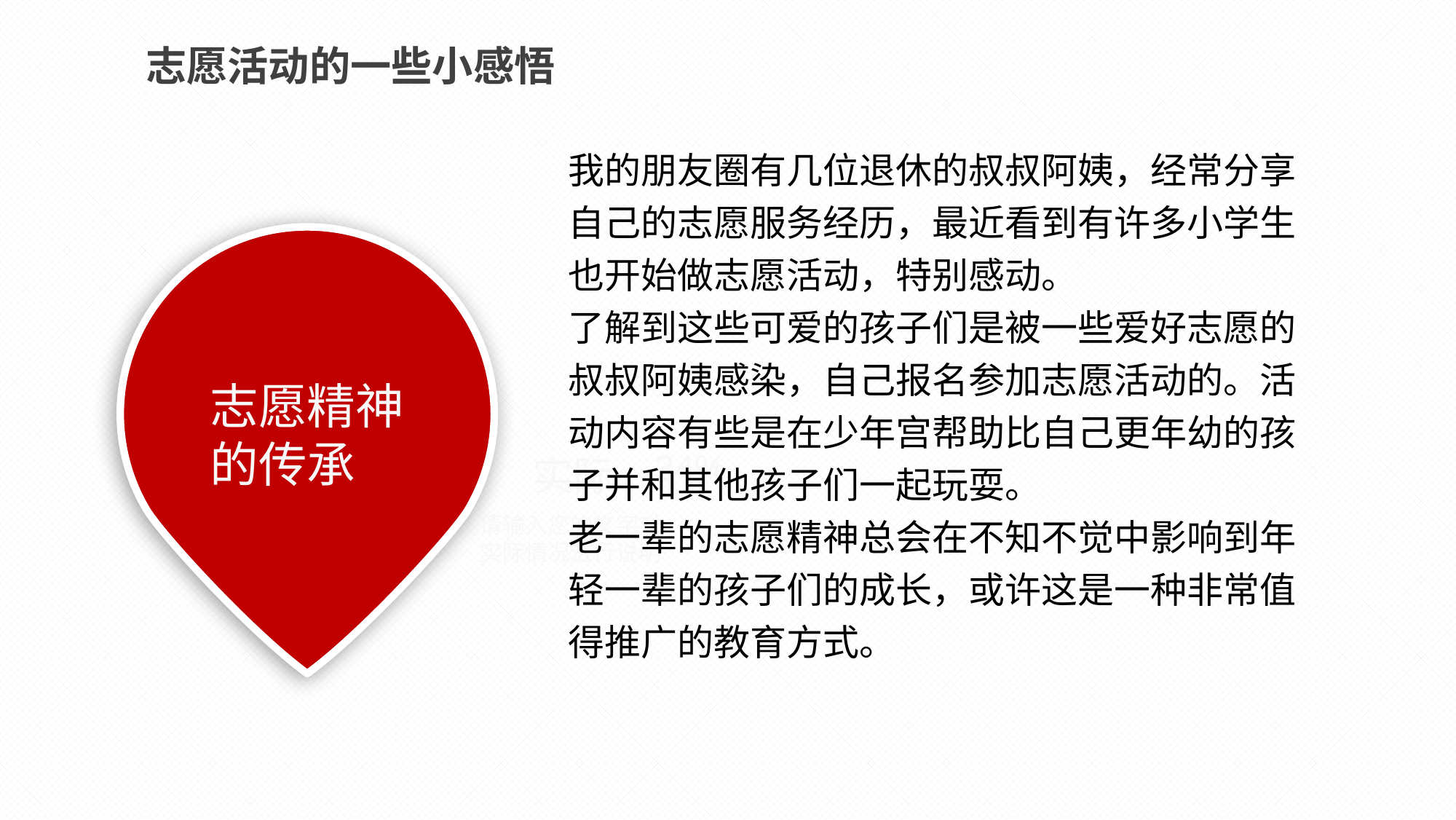

志愿活动的一些小感悟
我的朋友圈有几位退休的叔叔阿姨，经常分享自己的志愿服务经历，最近看到有许多小学生也开始做志愿活动，特别感动。
了解到这些可爱的孩子们是被一些爱好志愿的叔叔阿姨感染，自己报名参加志愿活动的。活动内容有些是在少年宫帮助比自己更年幼的孩子并和其他孩子们一起玩耍。
老一辈的志愿精神总会在不知不觉中影响到年轻一辈的孩子们的成长，或许这是一种非常值得推广的教育方式。

志愿精神
的传承
34%
实际
请输入您的文字对
实际情况进行说明